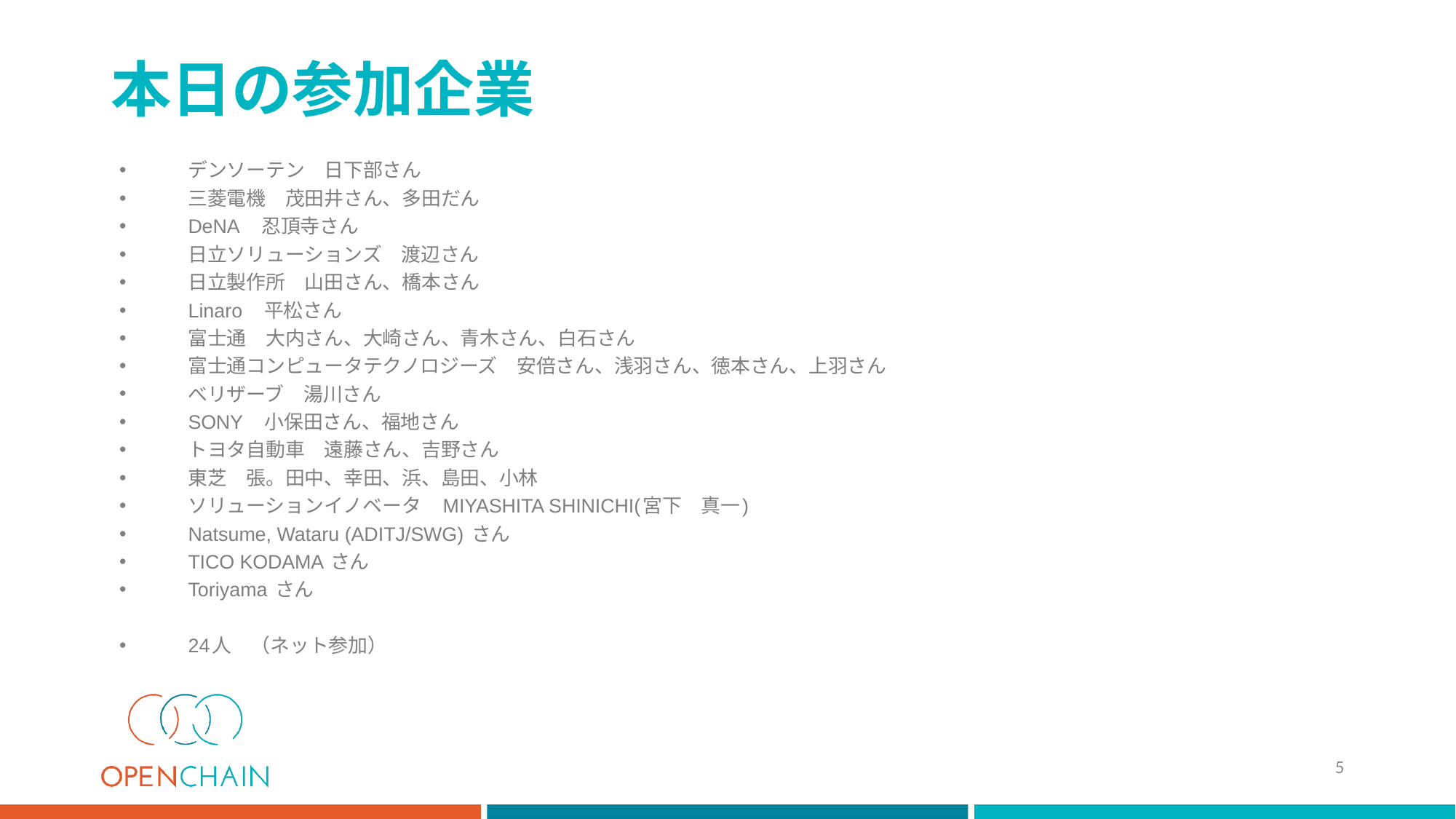

# 本日の参加企業
デンソーテン　日下部さん
三菱電機　茂田井さん、多田だん
DeNA　忍頂寺さん
日立ソリューションズ　渡辺さん
日立製作所　山田さん、橋本さん
Linaro　平松さん
富士通　大内さん、大崎さん、青木さん、白石さん
富士通コンピュータテクノロジーズ　安倍さん、浅羽さん、徳本さん、上羽さん
べリザーブ　湯川さん
SONY　小保田さん、福地さん
トヨタ自動車　遠藤さん、吉野さん
東芝　張。田中、幸田、浜、島田、小林
ソリューションイノベータ　MIYASHITA SHINICHI(宮下　真一)
Natsume, Wataru (ADITJ/SWG) さん
TICO KODAMA さん
Toriyama さん

24人　（ネット参加）

5